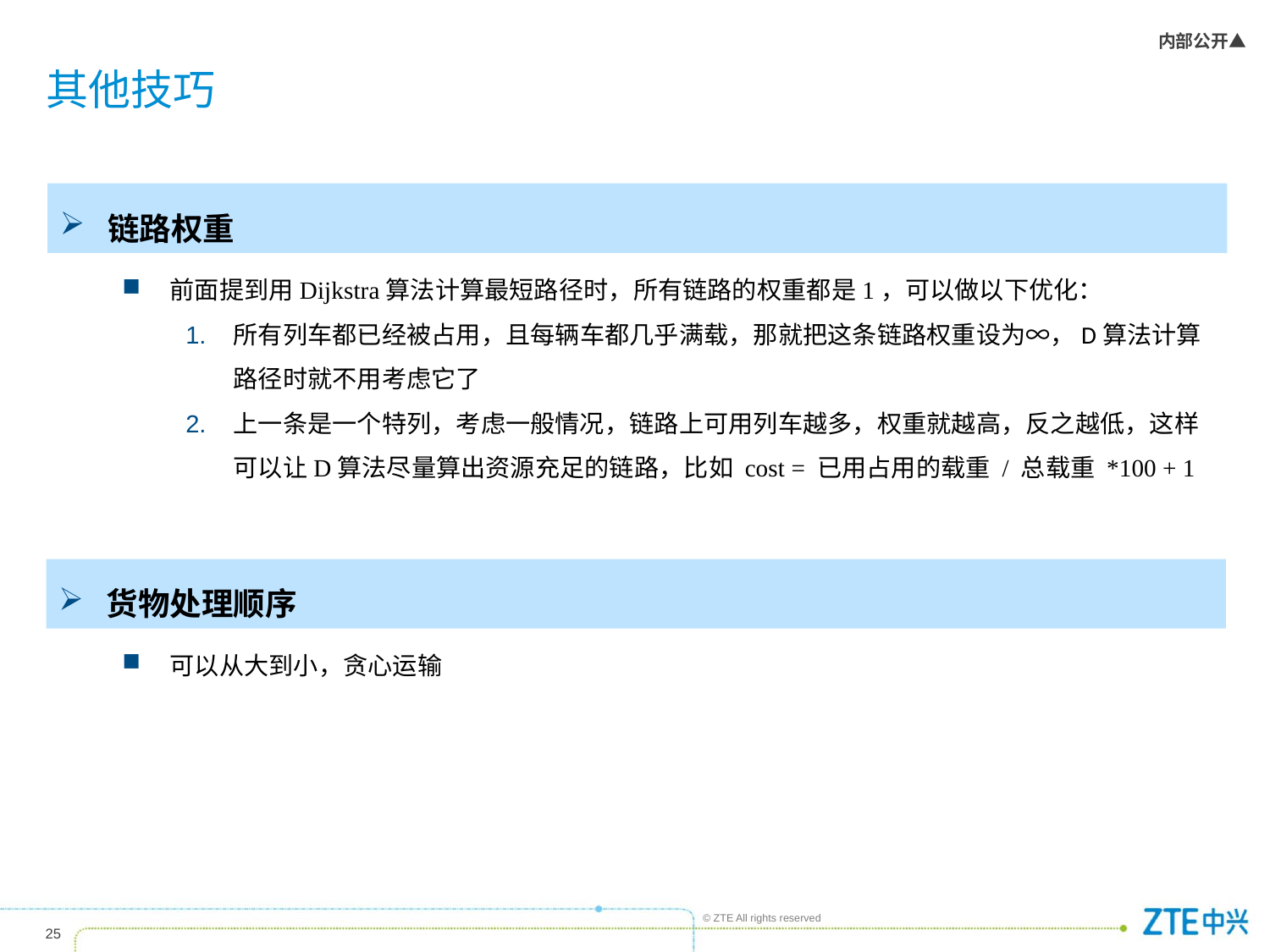

# 其他技巧
链路权重
前面提到用Dijkstra算法计算最短路径时，所有链路的权重都是1，可以做以下优化：
所有列车都已经被占用，且每辆车都几乎满载，那就把这条链路权重设为∞，D算法计算路径时就不用考虑它了
上一条是一个特列，考虑一般情况，链路上可用列车越多，权重就越高，反之越低，这样可以让D算法尽量算出资源充足的链路，比如 cost = 已用占用的载重 / 总载重 *100 + 1
货物处理顺序
可以从大到小，贪心运输